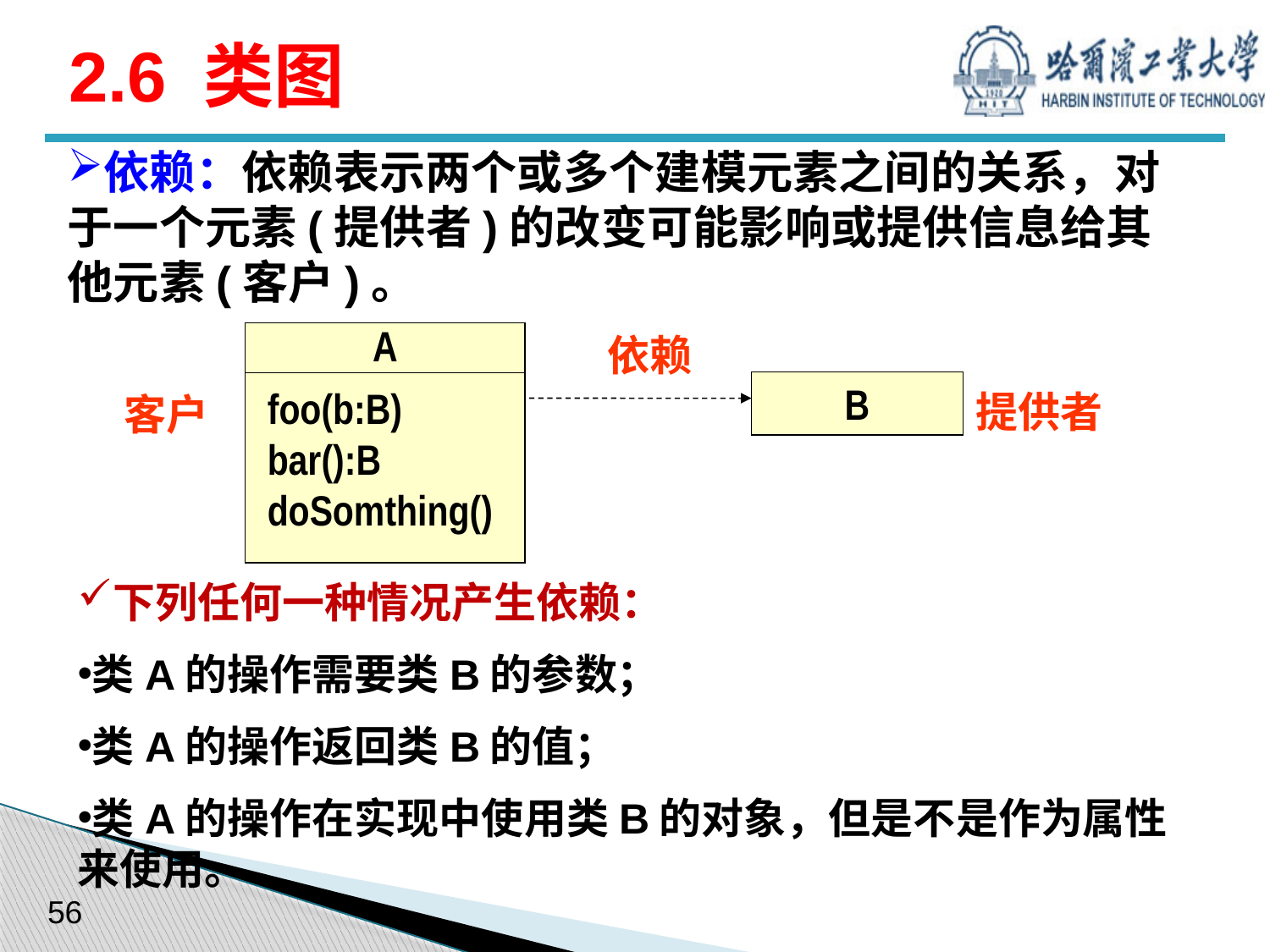

# 2.6 类图
依赖：依赖表示两个或多个建模元素之间的关系，对于一个元素(提供者)的改变可能影响或提供信息给其他元素(客户)。
A

foo(b:B)
bar():B
doSomthing()
依赖
B
提供者
客户

下列任何一种情况产生依赖：
类A的操作需要类B的参数；
类A的操作返回类B的值；
类A的操作在实现中使用类B的对象，但是不是作为属性来使用。